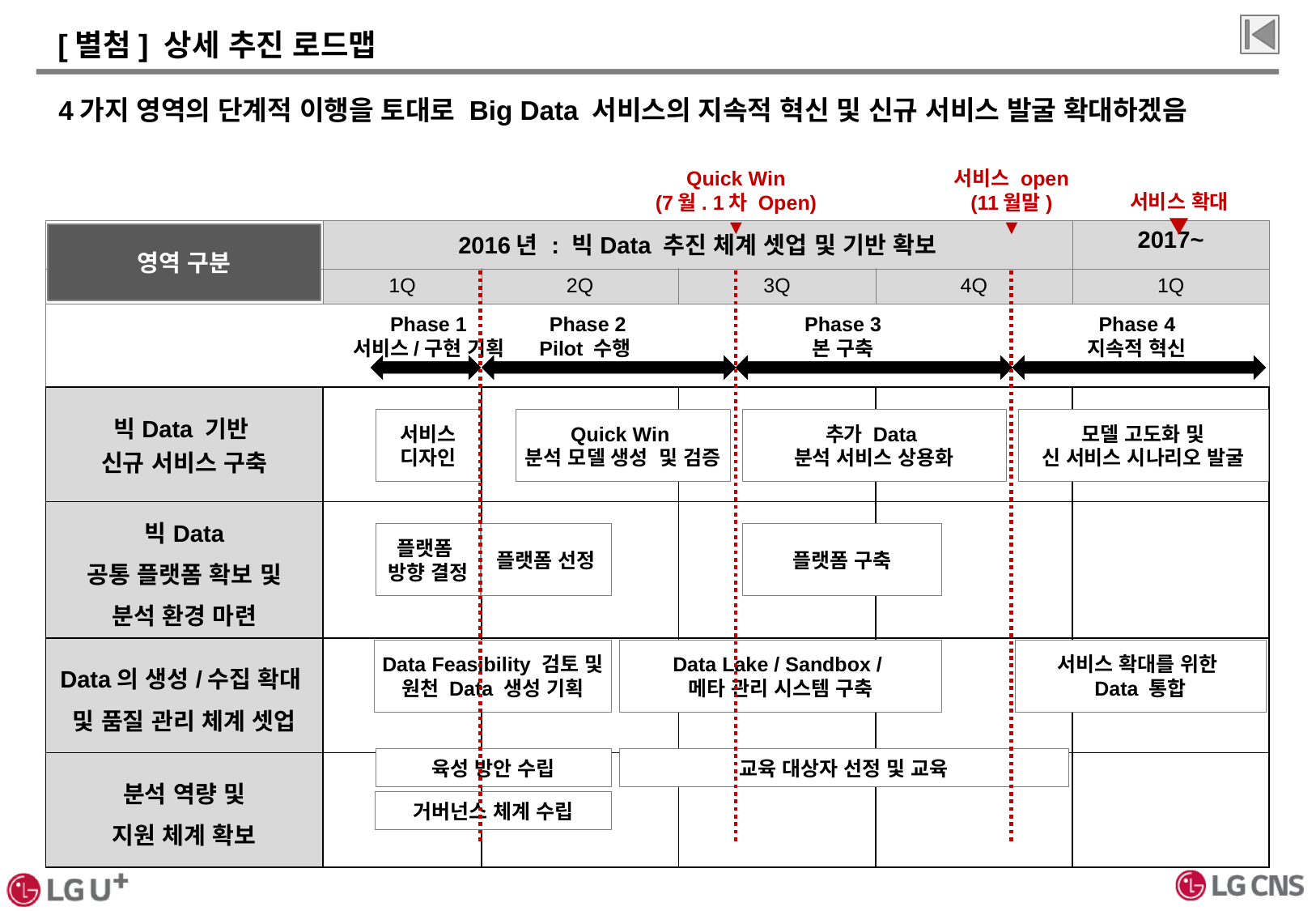

# [별첨] 상세 추진 로드맵
4가지 영역의 단계적 이행을 토대로 Big Data 서비스의 지속적 혁신 및 신규 서비스 발굴 확대하겠음
Quick Win
(7월. 1차 Open)
▼
서비스 open
(11월말)
▼
서비스 확대
▼
|  | 2016년 : 빅Data 추진 체계 셋업 및 기반 확보 |  |  |  | 2017~ |
| --- | --- | --- | --- | --- | --- |
|  | 1Q | 2Q | 3Q | 4Q | 1Q |
|  |  |  |  |  |  |
| 빅Data 기반 신규 서비스 구축 |  |  |  |  |  |
| 빅Data 공통 플랫폼 확보 및 분석 환경 마련 |  |  |  |  |  |
| Data의 생성/수집 확대 및 품질 관리 체계 셋업 |  |  |  |  |  |
| 분석 역량 및 지원 체계 확보 |  |  |  |  |  |
영역 구분
Phase 1
서비스/구현 기획
Phase 2
Pilot 수행
Phase 3
본 구축
Phase 4
지속적 혁신

서비스 디자인
모델 고도화 및
신 서비스 시나리오 발굴
Quick Win
분석 모델 생성  및 검증
추가 Data
분석 서비스 상용화
플랫폼
방향 결정
플랫폼 선정
플랫폼 구축
Data Feasibility 검토 및
원천 Data 생성 기획
Data Lake / Sandbox /
메타 관리 시스템 구축
서비스 확대를 위한
Data 통합
육성 방안 수립
교육 대상자 선정 및 교육
거버넌스 체계 수립